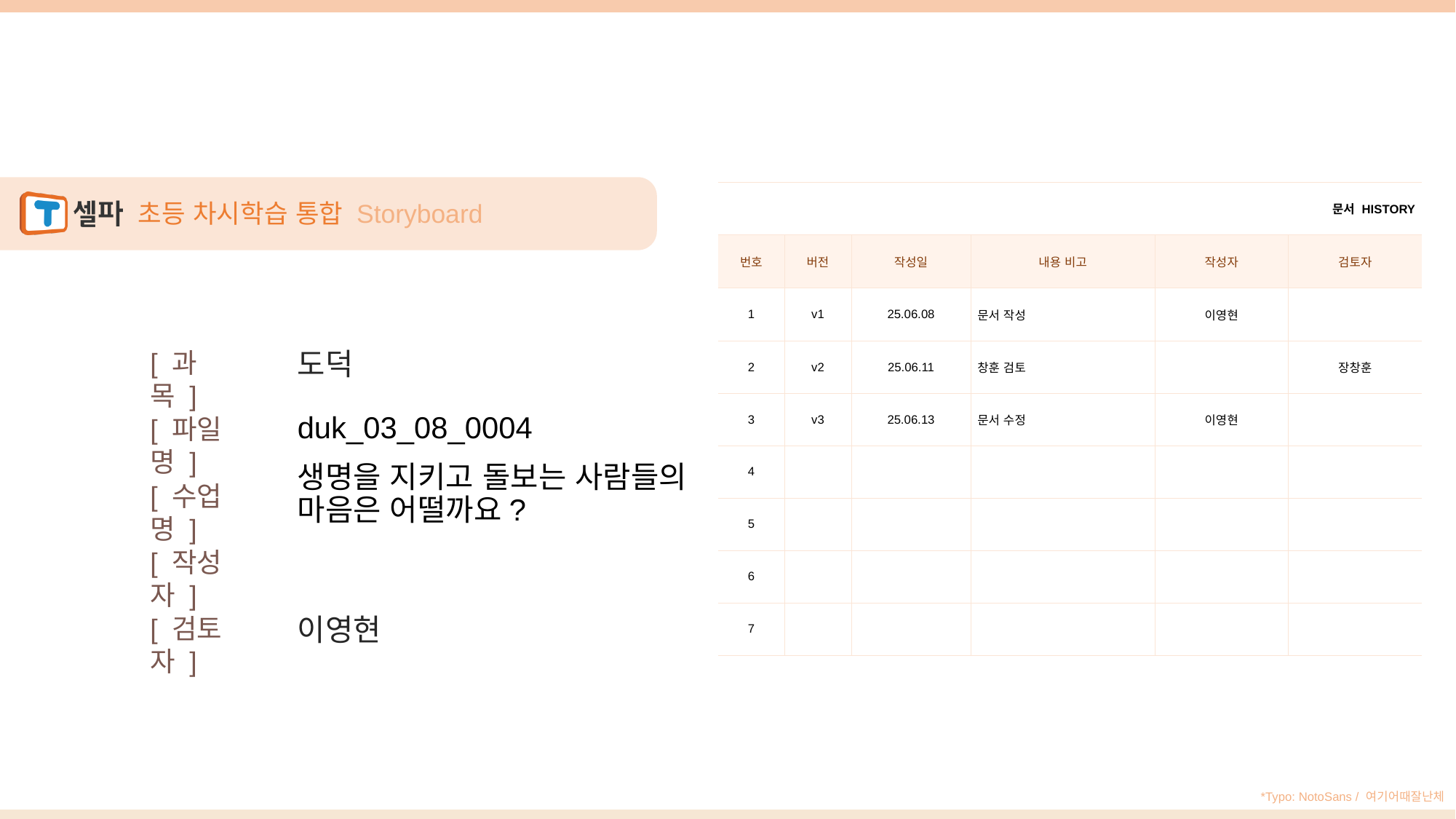

| 문서 HISTORY |  |  |  |  |  |
| --- | --- | --- | --- | --- | --- |
| 번호 | 버전 | 작성일 | 내용 비고 | 작성자 | 검토자 |
| 1 | v1 | 25.06.08 | 문서 작성 | 이영현 |  |
| 2 | v2 | 25.06.11 | 창훈 검토 |  | 장창훈 |
| 3 | v3 | 25.06.13 | 문서 수정 | 이영현 |  |
| 4 |  |  |  |  |  |
| 5 |  |  |  |  |  |
| 6 |  |  |  |  |  |
| 7 |  |  |  |  |  |
duk_03_08_0004
생명을 지키고 돌보는 사람들의 마음은 어떨까요?